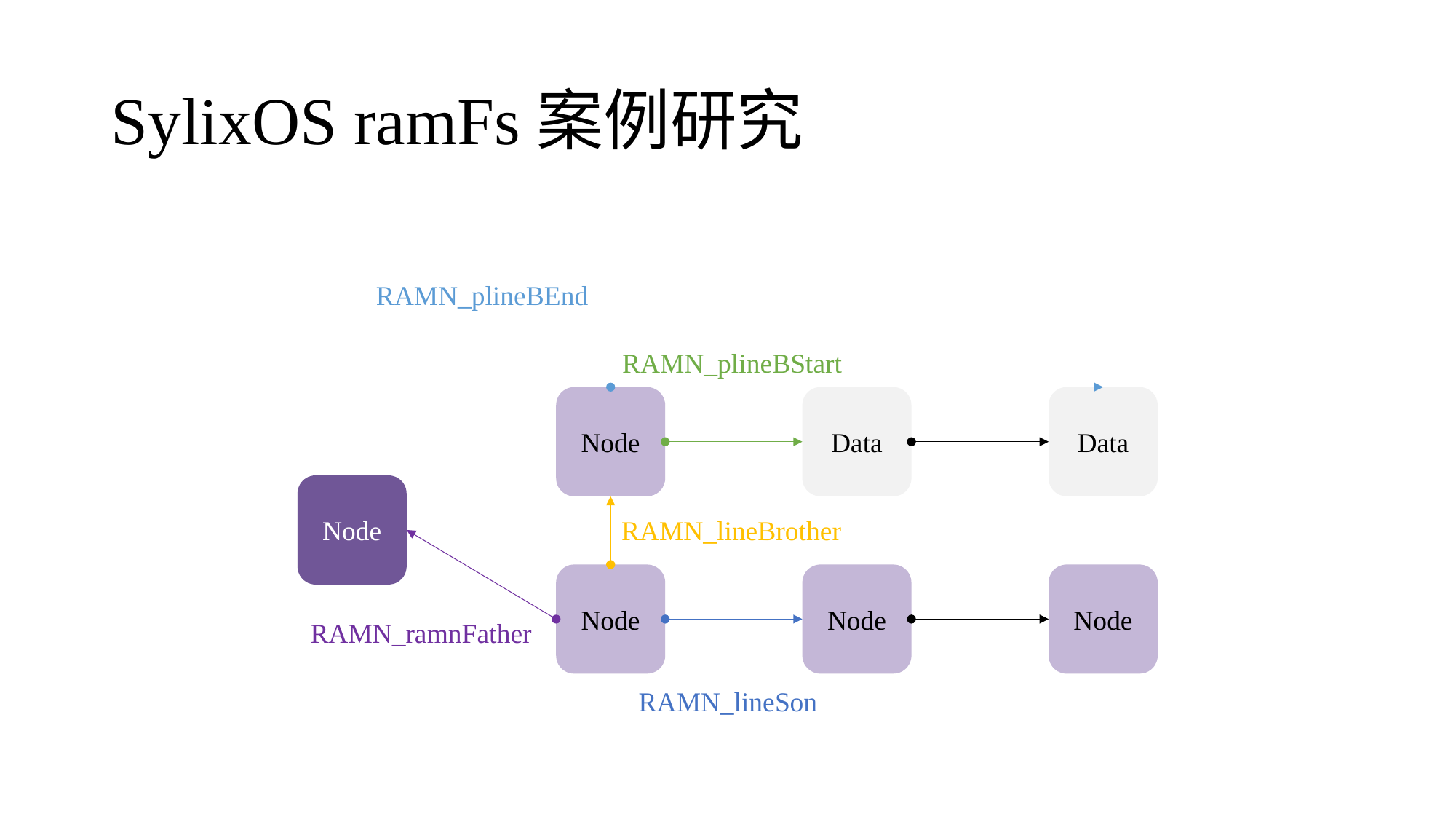

# SylixOS ramFs案例研究
RAMN_plineBEnd
RAMN_plineBStart
Node
Data
Data
Node
RAMN_lineBrother
Node
Node
Node
RAMN_ramnFather
RAMN_lineSon